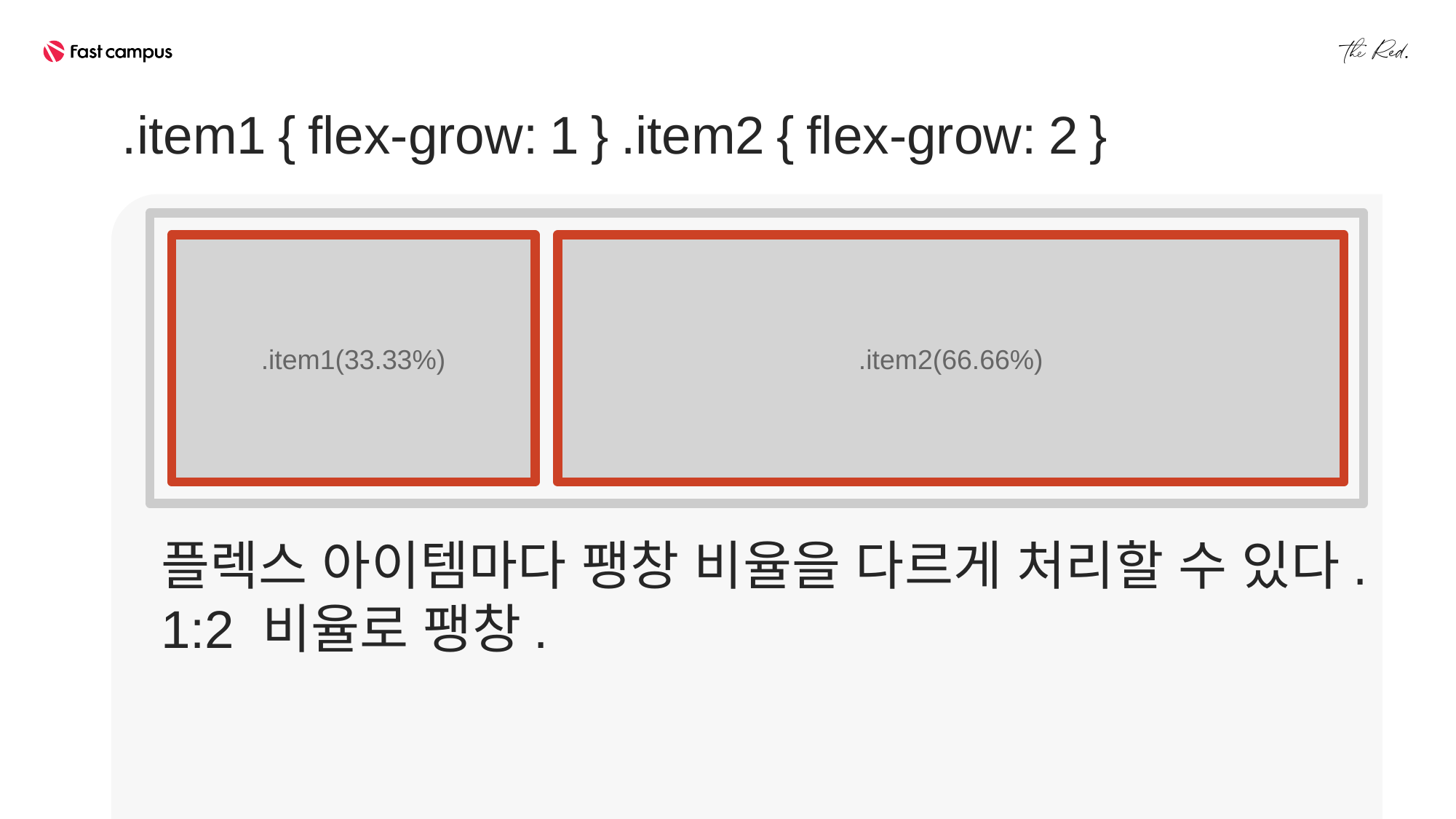

.item1 { flex-grow: 1 } .item2 { flex-grow: 2 }

.item1(33.33%)
.item2(66.66%)
플렉스 아이템마다 팽창 비율을 다르게 처리할 수 있다.
1:2 비율로 팽창.